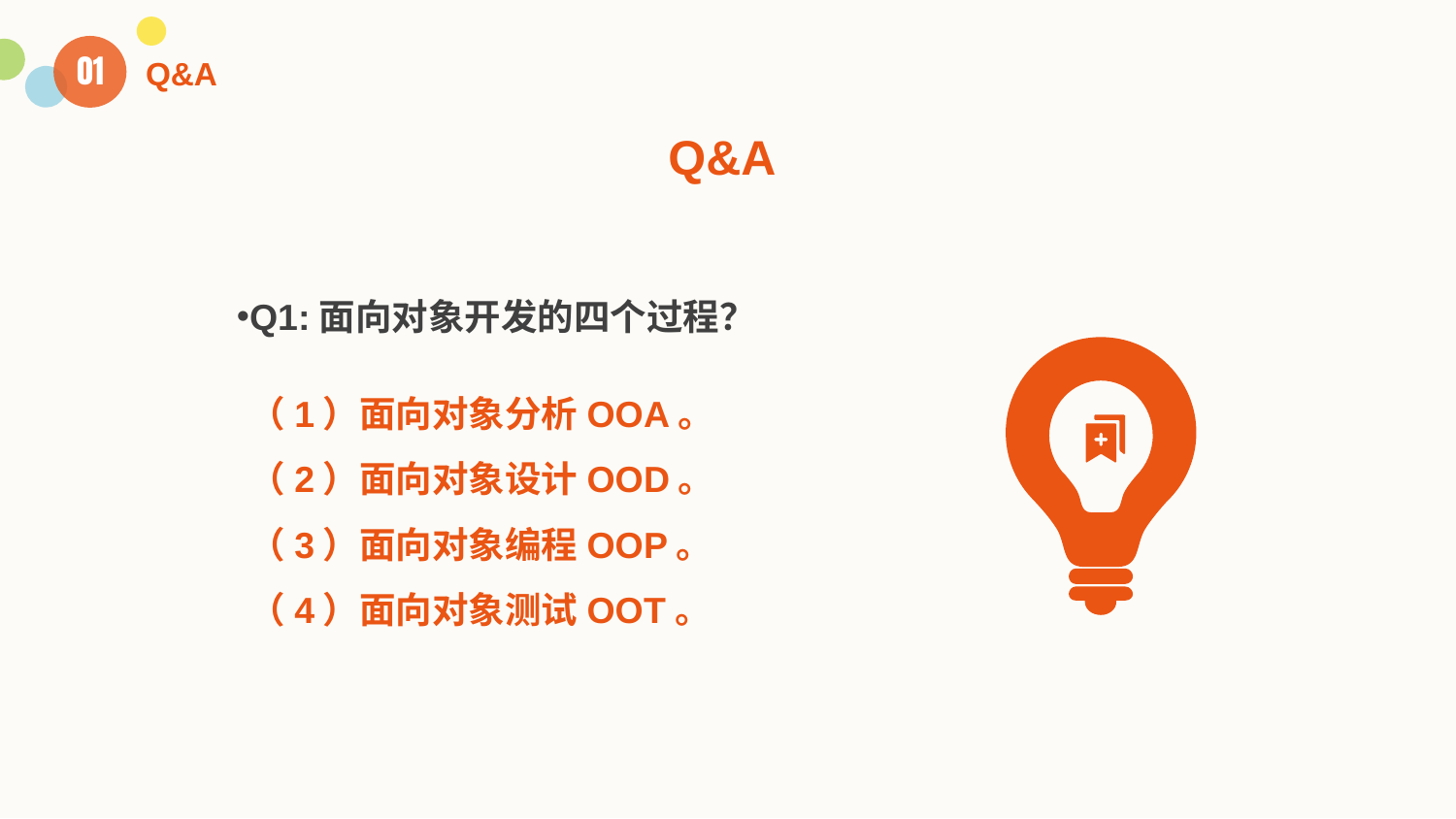

01
Q&A

Q&A
Q1:面向对象开发的四个过程？

（1）面向对象分析OOA。
（2）面向对象设计OOD。
（3）面向对象编程OOP。
（4）面向对象测试OOT。